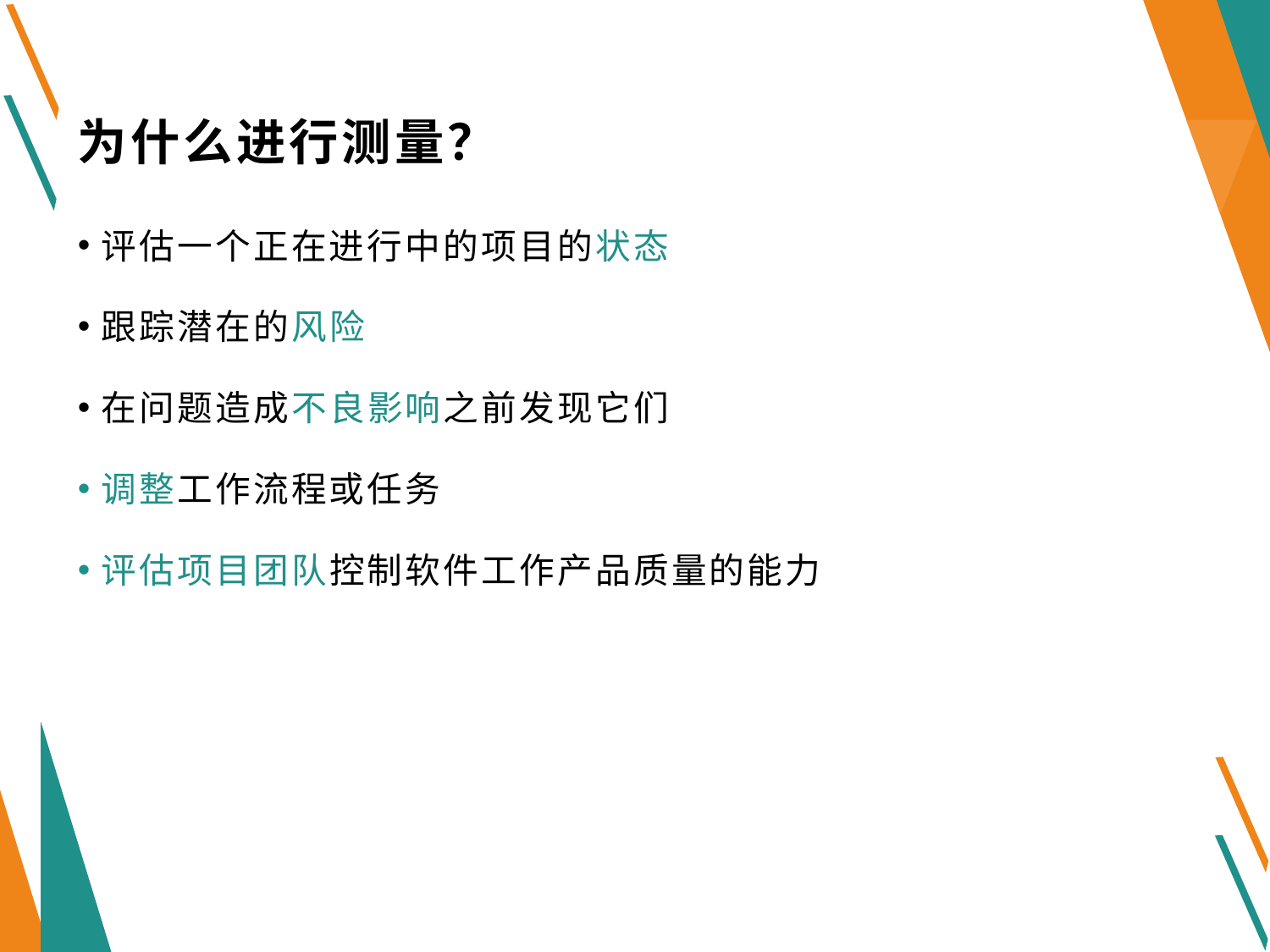

# 为什么进行测量？
评估一个正在进行中的项目的状态
跟踪潜在的风险
在问题造成不良影响之前发现它们
调整工作流程或任务
评估项目团队控制软件工作产品质量的能力

3